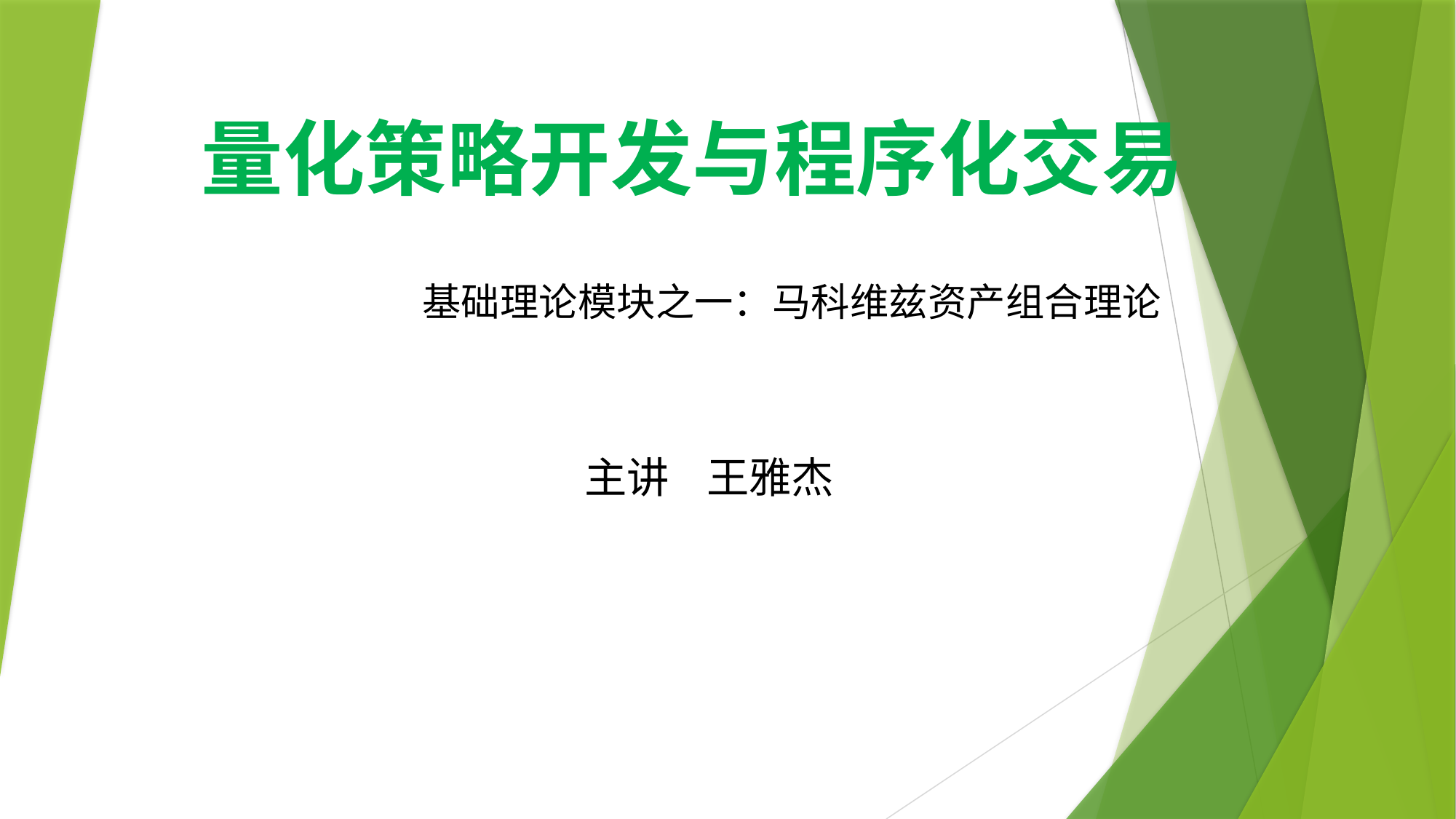

# 量化策略开发与程序化交易
基础理论模块之一：马科维兹资产组合理论
主讲    王雅杰